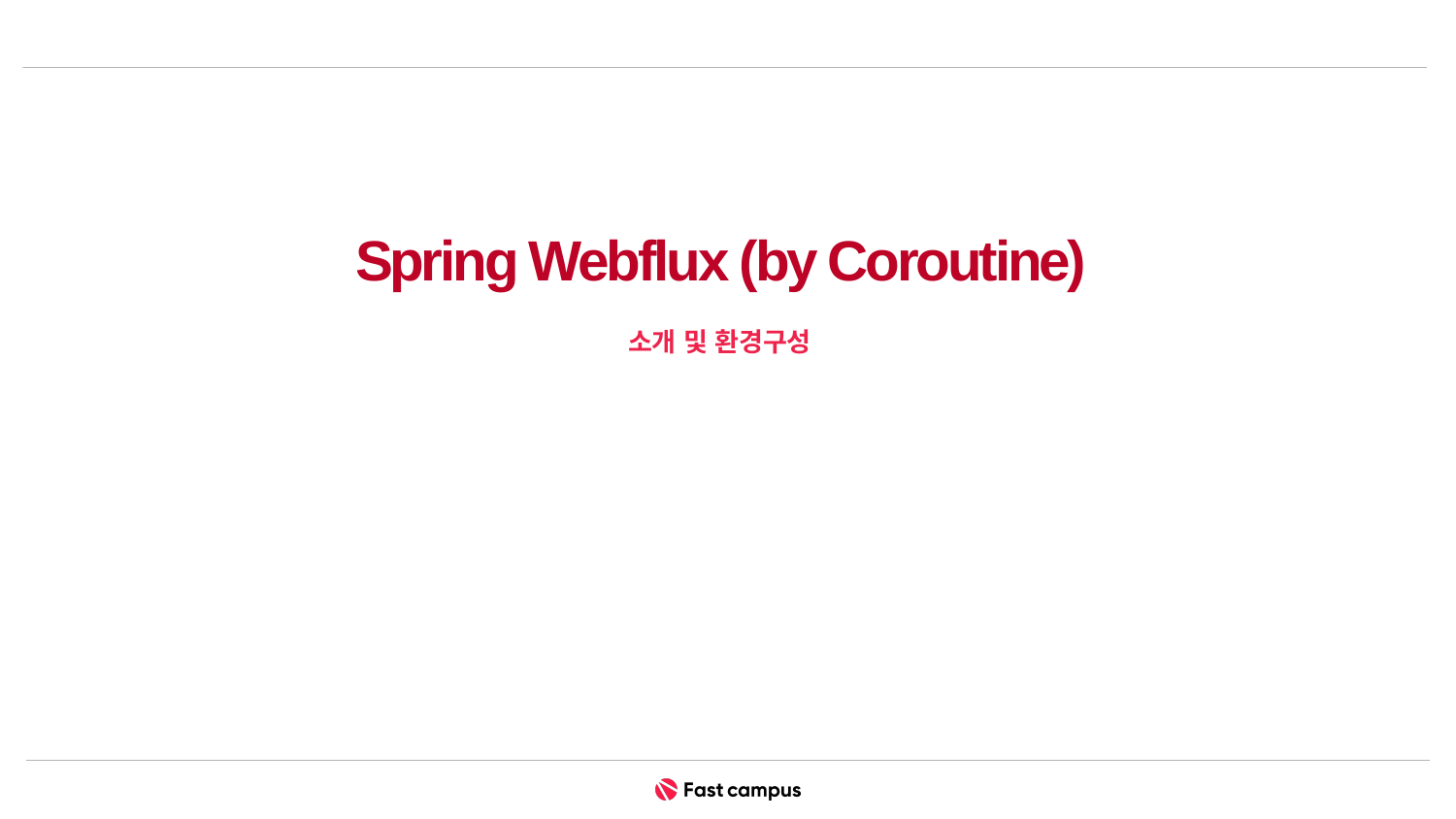

# Spring Webflux (by Coroutine)
소개 및 환경구성